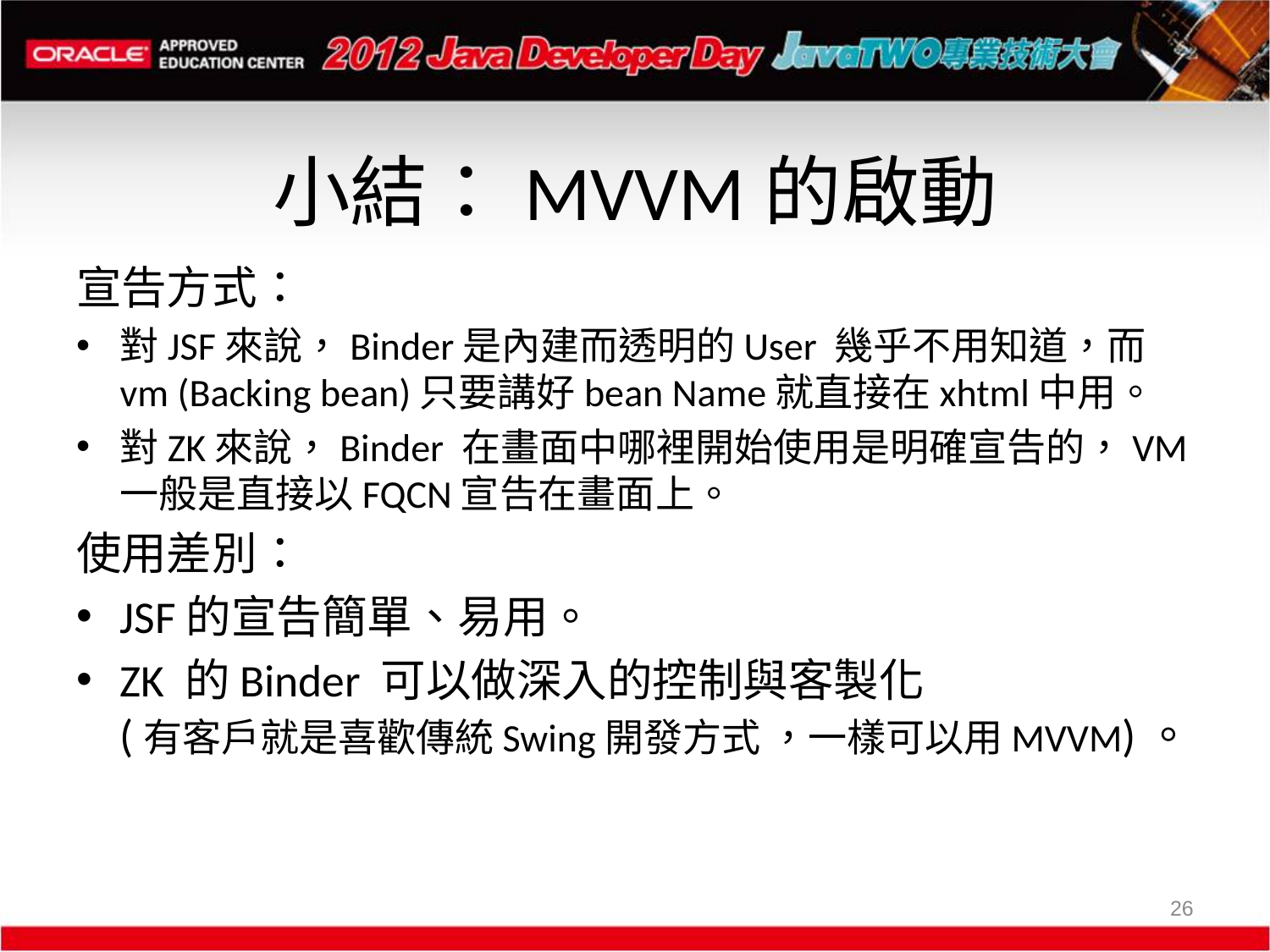

# 小結：MVVM的啟動
宣告方式：
對JSF來說，Binder是內建而透明的User 幾乎不用知道，而vm (Backing bean)只要講好bean Name就直接在xhtml中用。
對ZK來說，Binder 在畫面中哪裡開始使用是明確宣告的，VM 一般是直接以FQCN宣告在畫面上。
使用差別：
JSF的宣告簡單、易用。
ZK 的Binder 可以做深入的控制與客製化
(有客戶就是喜歡傳統Swing開發方式 ，一樣可以用MVVM)。
26